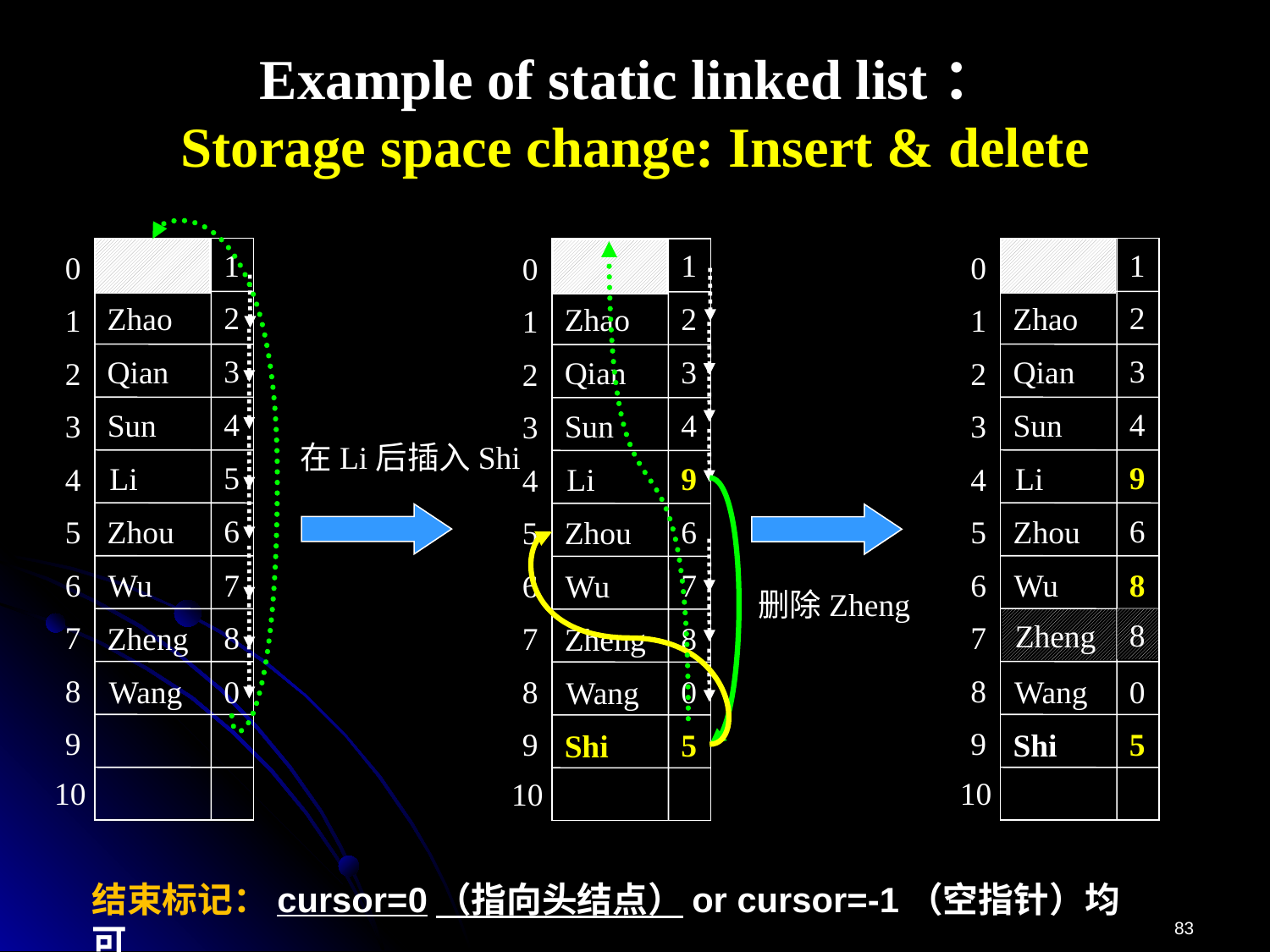

Example of static linked list：
Storage space change: Insert & delete

1

1

1
0
1
2
3
4
5
6
7
8
9
10
0
1
2
3
4
5
6
7
8
9
10
0
1
2
3
4
5
6
7
8
9
10
2
2
2
Zhao
Zhao
Zhao
3
3
3
Qian
Qian
Qian
4
4
4
Sun
Sun
Sun
在Li后插入Shi
5
9
9
Li
Li
Li

6
6
6
Zhou
Zhou
Zhou
7
8
7
Wu
Wu
Wu
删除Zheng
8
Zheng
8
8
Zheng
Zheng
0
0
0
Wang
Wang
Wang
5
5
Shi
Shi
结束标记：cursor=0（指向头结点）or cursor=-1（空指针）均可

83